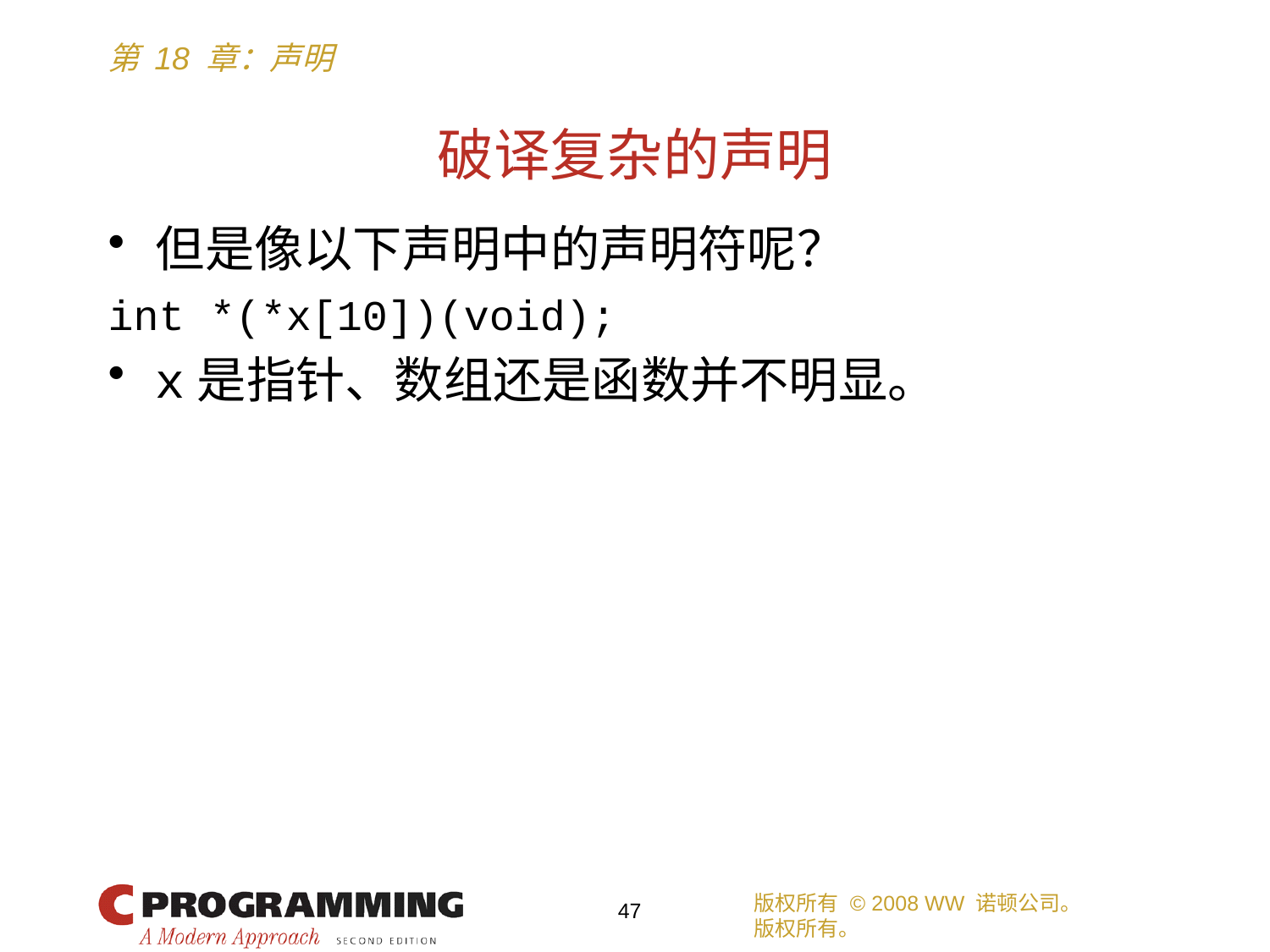

# 破译复杂的声明
但是像以下声明中的声明符呢？
int *(*x[10])(void);
x是指针、数组还是函数并不明显。
版权所有 © 2008 WW 诺顿公司。
版权所有。
47